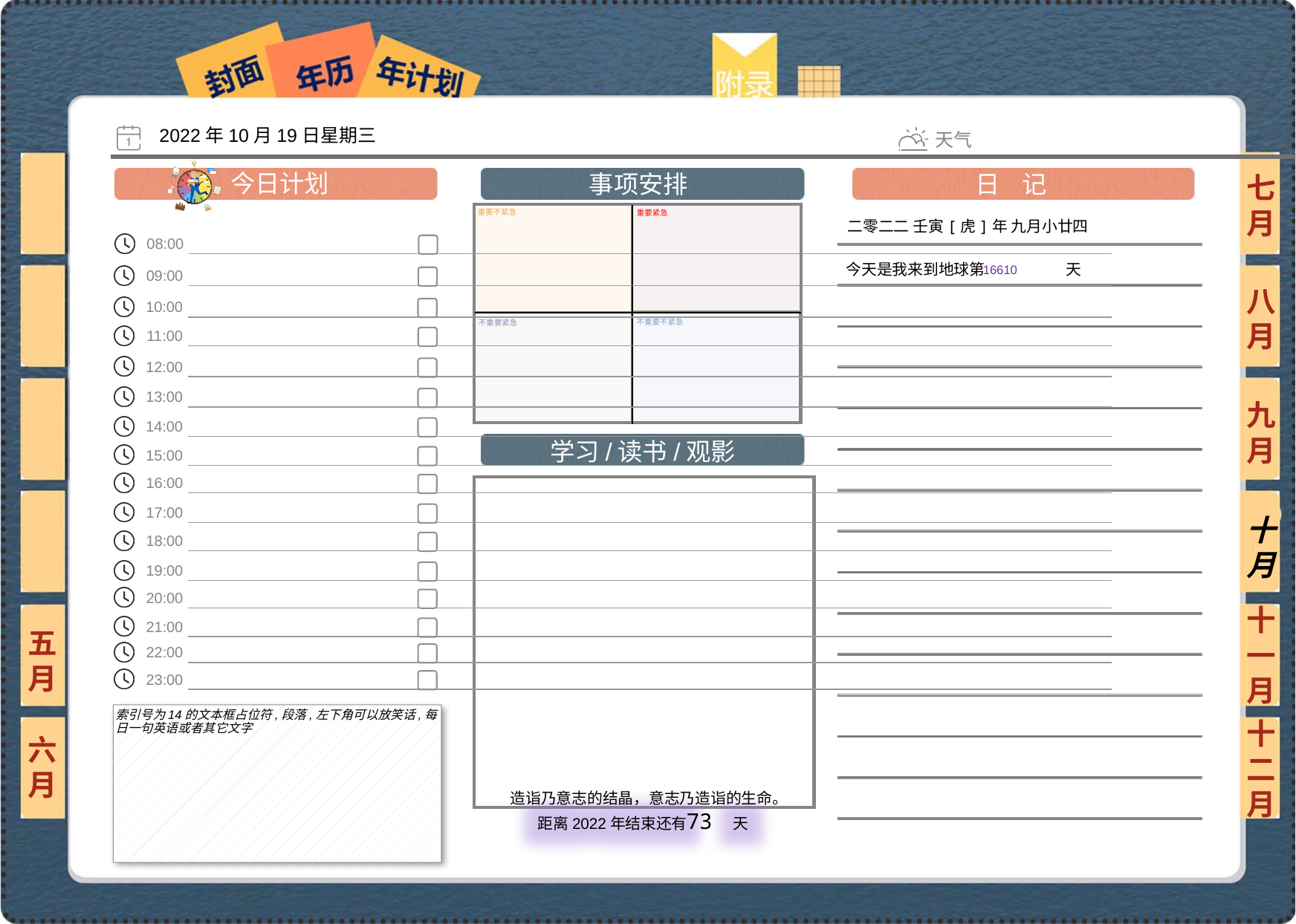

2022年10月19日星期三
七月
二零二二 壬寅[虎]年 九月小廿四
16610
八月
九月
十月
十一月
五月
索引号为14的文本框占位符,段落,左下角可以放笑话,每日一句英语或者其它文字
六月
十二月
73
 造诣乃意志的结晶，意志乃造诣的生命。